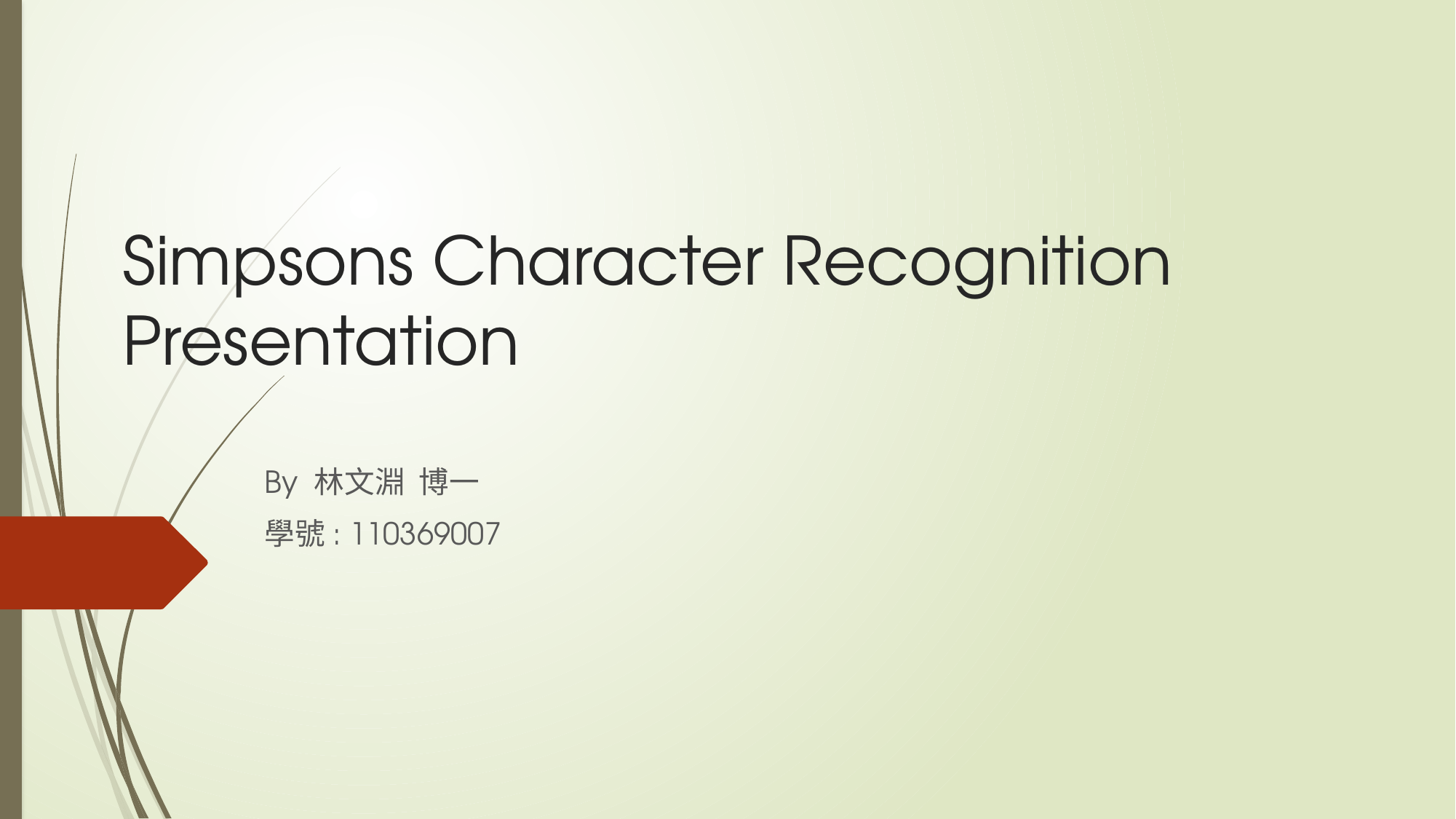

# Simpsons Character Recognition Presentation
By 林文淵  博一
學號: 110369007